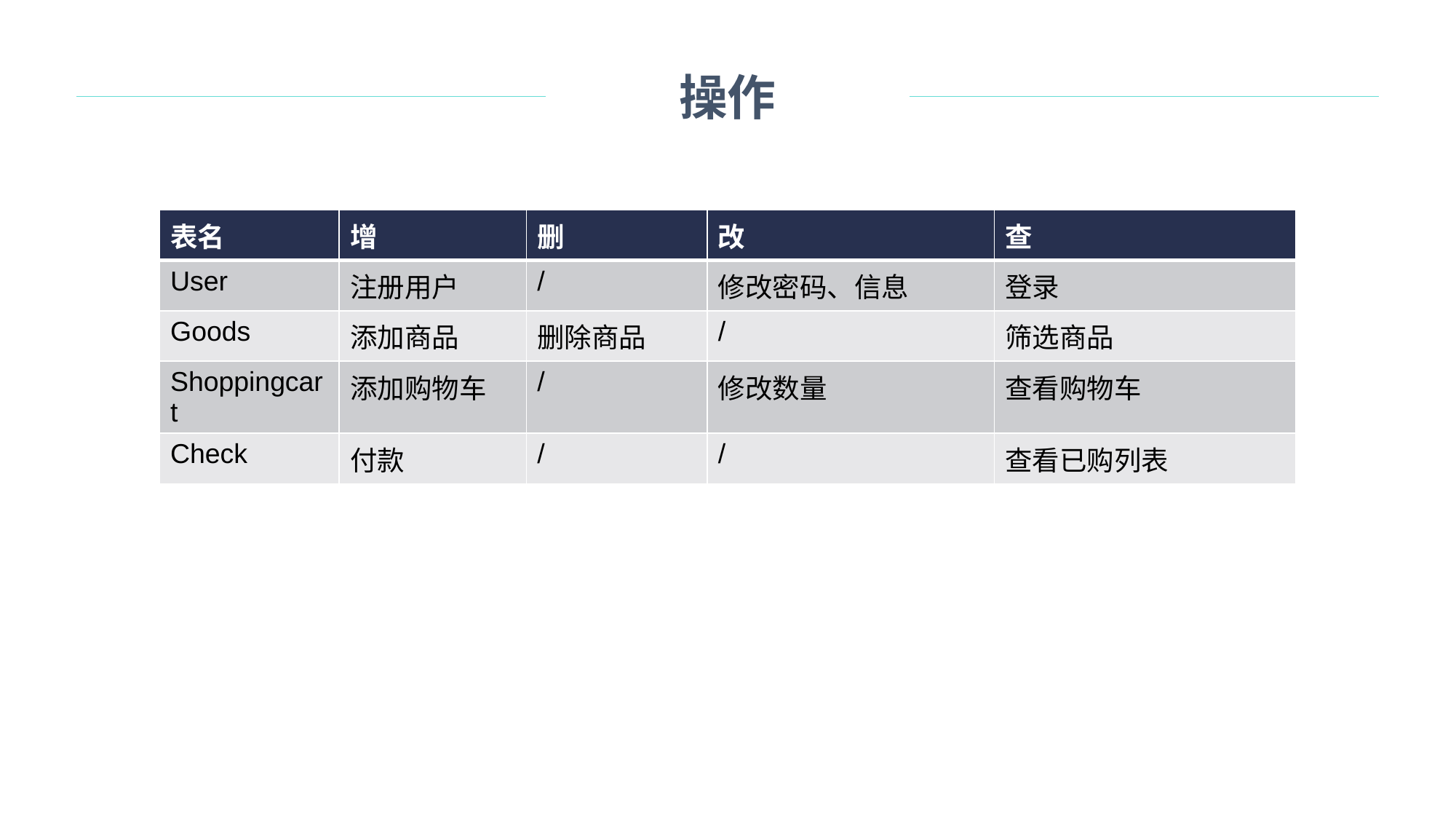

操作
| 表名 | 增 | 删 | 改 | 查 |
| --- | --- | --- | --- | --- |
| User | 注册用户 | / | 修改密码、信息 | 登录 |
| Goods | 添加商品 | 删除商品 | / | 筛选商品 |
| Shoppingcart | 添加购物车 | / | 修改数量 | 查看购物车 |
| Check | 付款 | / | / | 查看已购列表 |